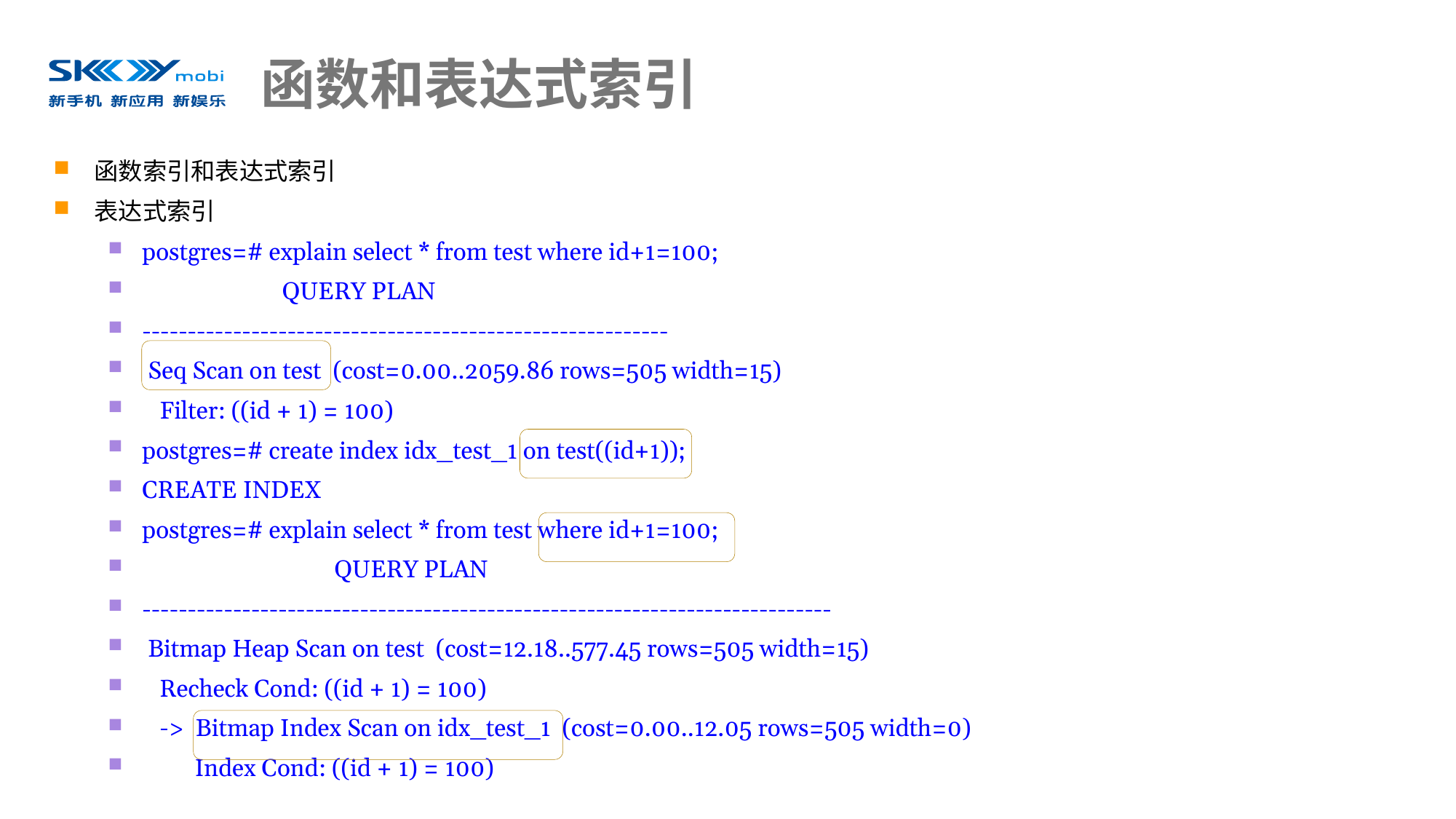

# 函数和表达式索引
函数索引和表达式索引
表达式索引
postgres=# explain select * from test where id+1=100;
                        QUERY PLAN
----------------------------------------------------------
 Seq Scan on test  (cost=0.00..2059.86 rows=505 width=15)
   Filter: ((id + 1) = 100)
postgres=# create index idx_test_1 on test((id+1));
CREATE INDEX
postgres=# explain select * from test where id+1=100;
                                 QUERY PLAN
----------------------------------------------------------------------------
 Bitmap Heap Scan on test  (cost=12.18..577.45 rows=505 width=15)
   Recheck Cond: ((id + 1) = 100)
   ->  Bitmap Index Scan on idx_test_1  (cost=0.00..12.05 rows=505 width=0)
         Index Cond: ((id + 1) = 100)